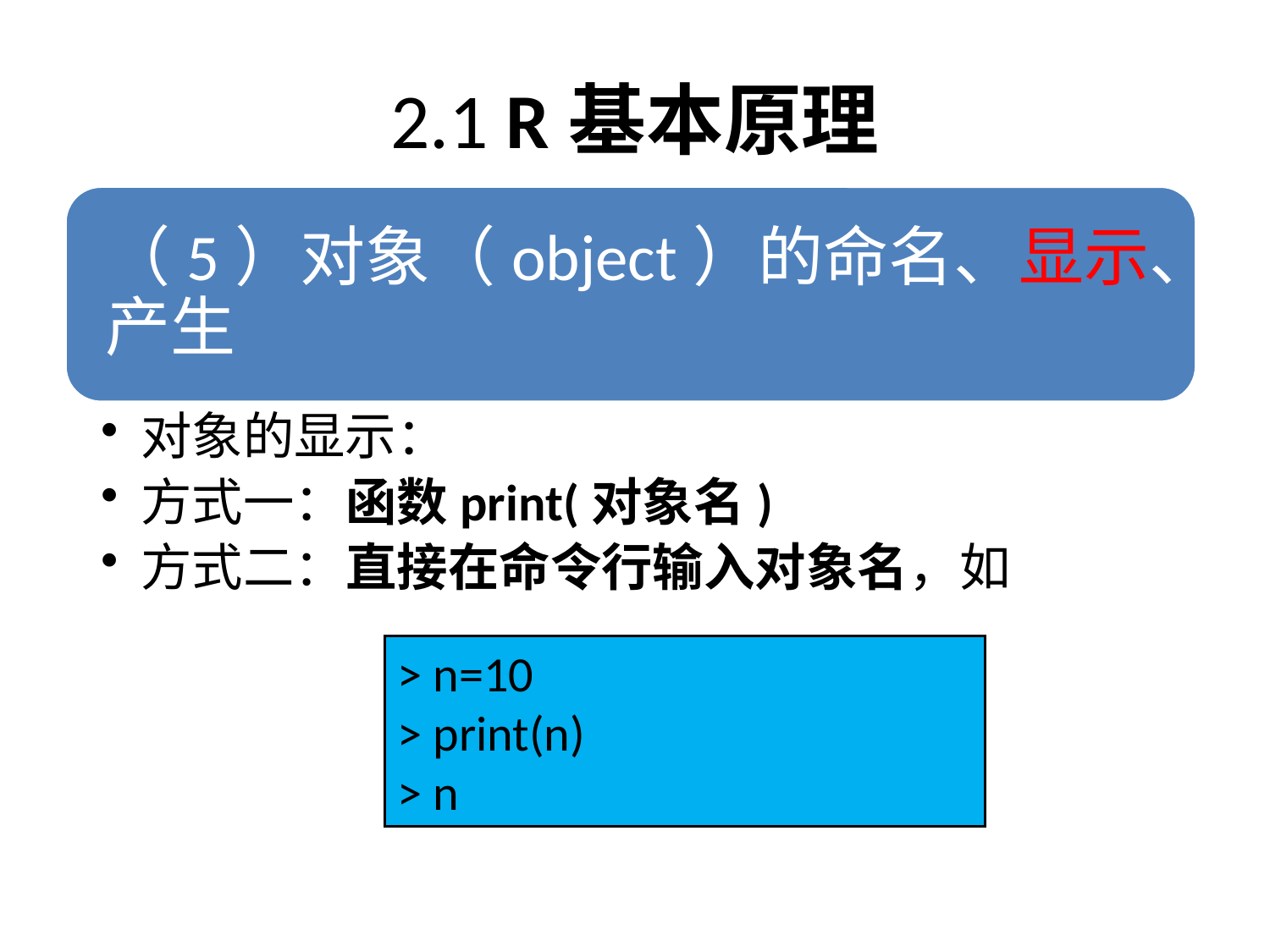

# 2.1 R基本原理
（5）对象（object）的命名、显示、产生
对象的显示：
方式一：函数print(对象名)
方式二：直接在命令行输入对象名，如
> n=10
> print(n)
> n